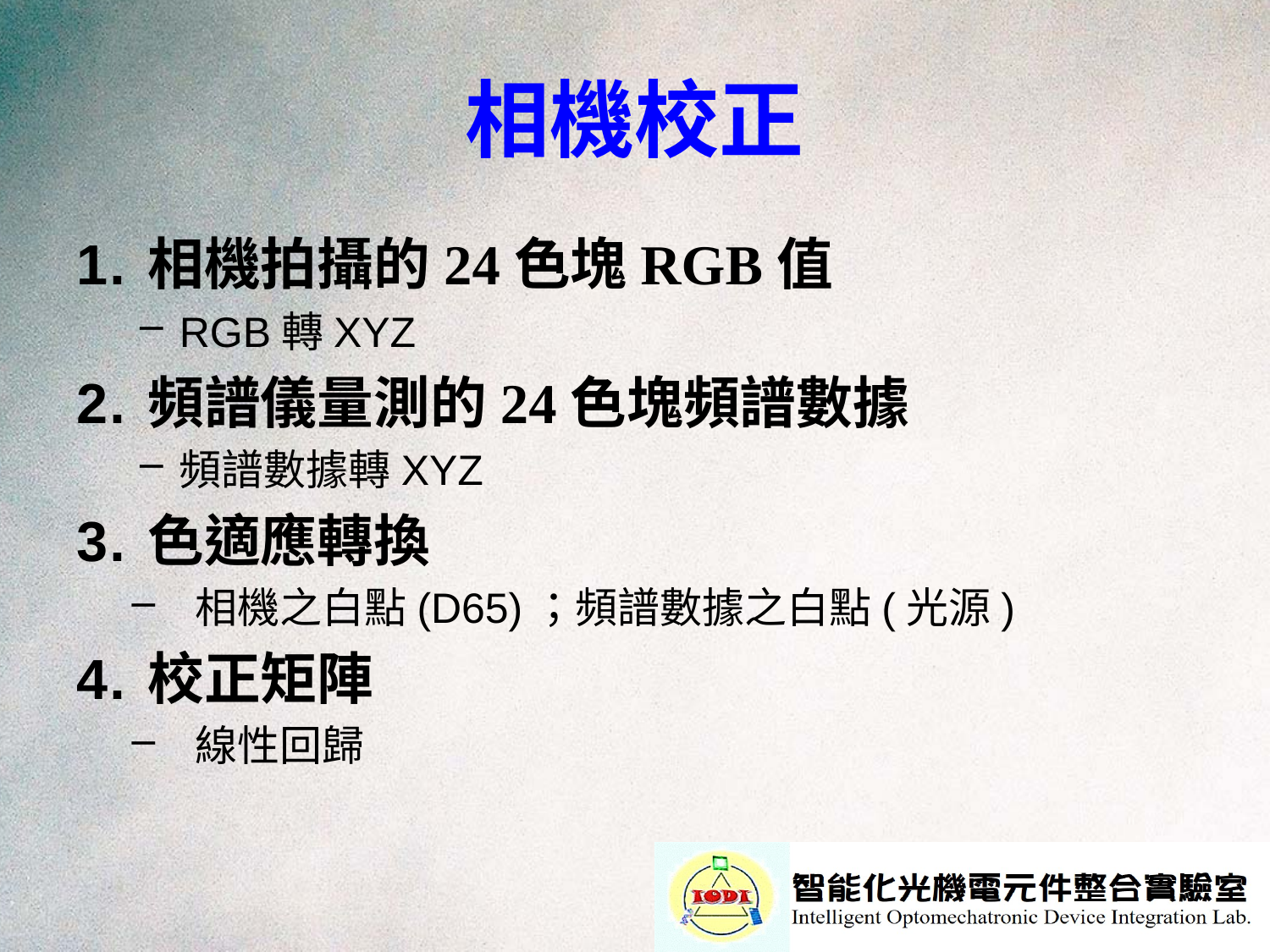

# 相機校正
相機拍攝的24色塊RGB值
RGB轉XYZ
頻譜儀量測的24色塊頻譜數據
頻譜數據轉XYZ
色適應轉換
相機之白點(D65)；頻譜數據之白點(光源)
校正矩陣
線性回歸